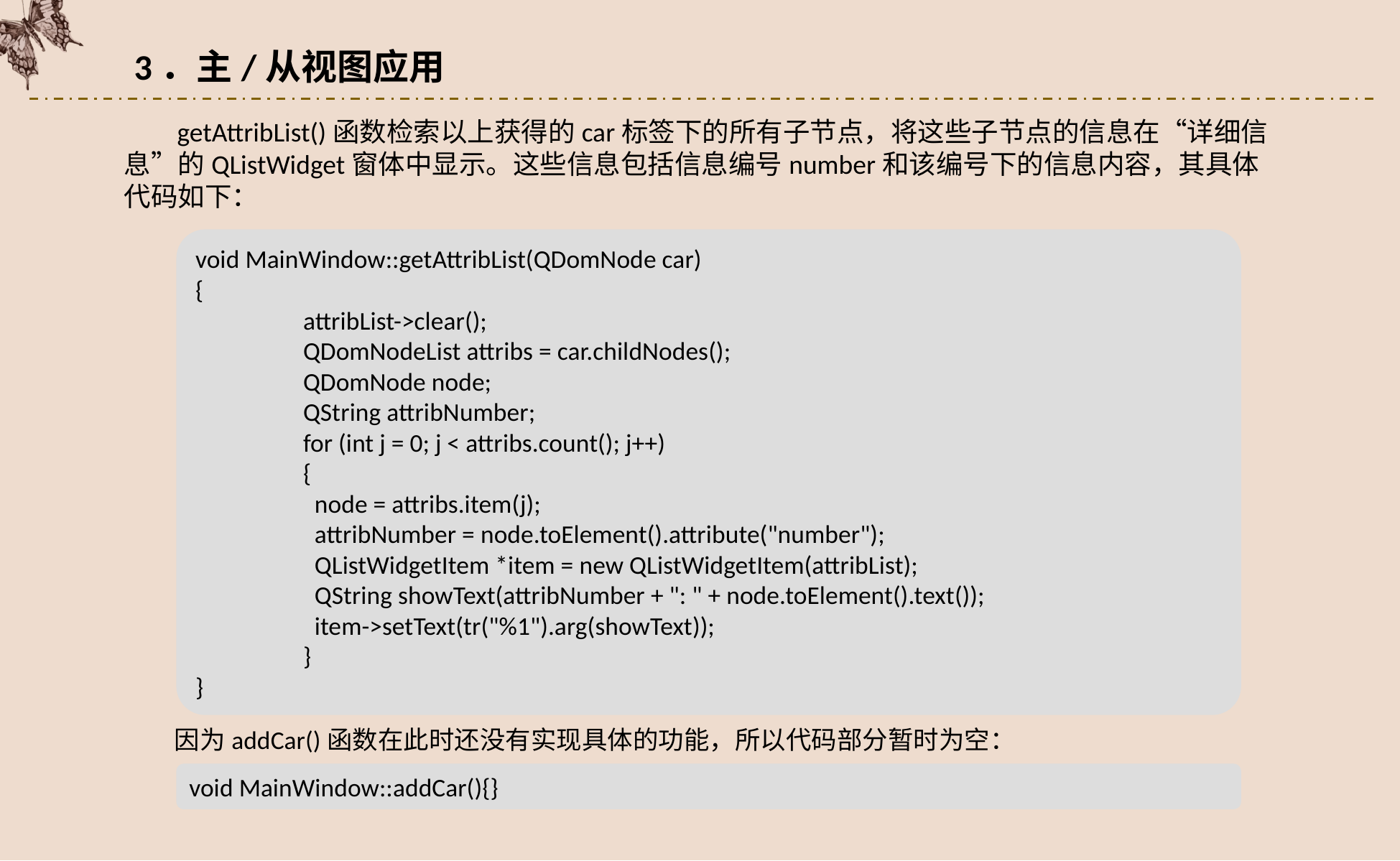

3．主/从视图应用
getAttribList()函数检索以上获得的car标签下的所有子节点，将这些子节点的信息在“详细信息”的QListWidget窗体中显示。这些信息包括信息编号number和该编号下的信息内容，其具体代码如下：
void MainWindow::getAttribList(QDomNode car)
{
    	attribList->clear();
    	QDomNodeList attribs = car.childNodes();
    	QDomNode node;
    	QString attribNumber;
    	for (int j = 0; j < attribs.count(); j++)
    	{
        	  node = attribs.item(j);
        	  attribNumber = node.toElement().attribute("number");
        	  QListWidgetItem *item = new QListWidgetItem(attribList);
        	  QString showText(attribNumber + ": " + node.toElement().text());
        	  item->setText(tr("%1").arg(showText));
    	}
}
因为addCar()函数在此时还没有实现具体的功能，所以代码部分暂时为空：
void MainWindow::addCar(){}